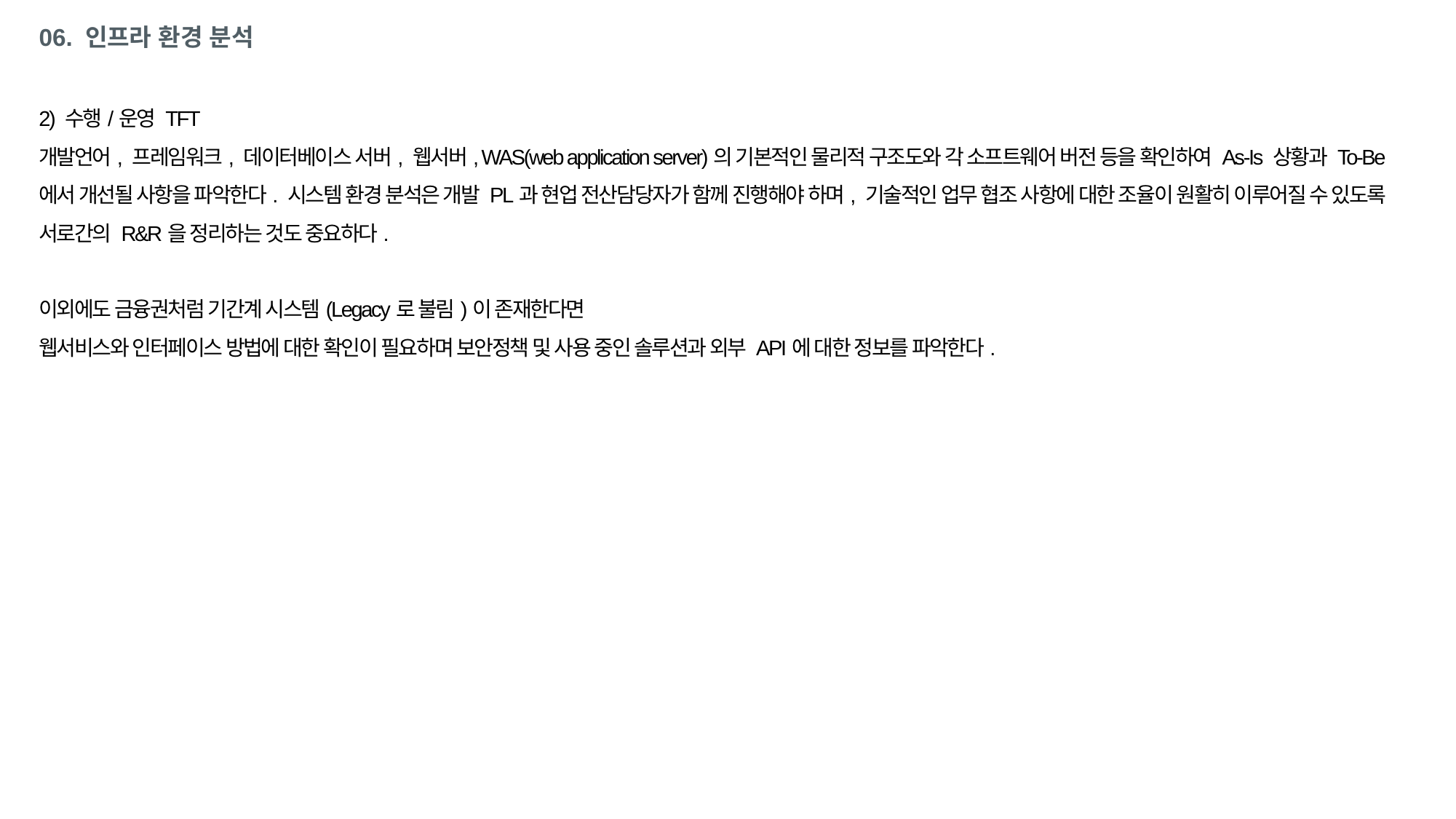

# 06. 인프라 환경 분석
2) 수행/운영 TFT
개발언어, 프레임워크, 데이터베이스 서버, 웹서버, WAS(web application server)의 기본적인 물리적 구조도와 각 소프트웨어 버전 등을 확인하여 As-Is 상황과 To-Be에서 개선될 사항을 파악한다. 시스템 환경 분석은 개발 PL과 현업 전산담당자가 함께 진행해야 하며, 기술적인 업무 협조 사항에 대한 조율이 원활히 이루어질 수 있도록 서로간의 R&R을 정리하는 것도 중요하다.

이외에도 금융권처럼 기간계 시스템(Legacy로 불림)이 존재한다면
웹서비스와 인터페이스 방법에 대한 확인이 필요하며 보안정책 및 사용 중인 솔루션과 외부 API에 대한 정보를 파악한다.